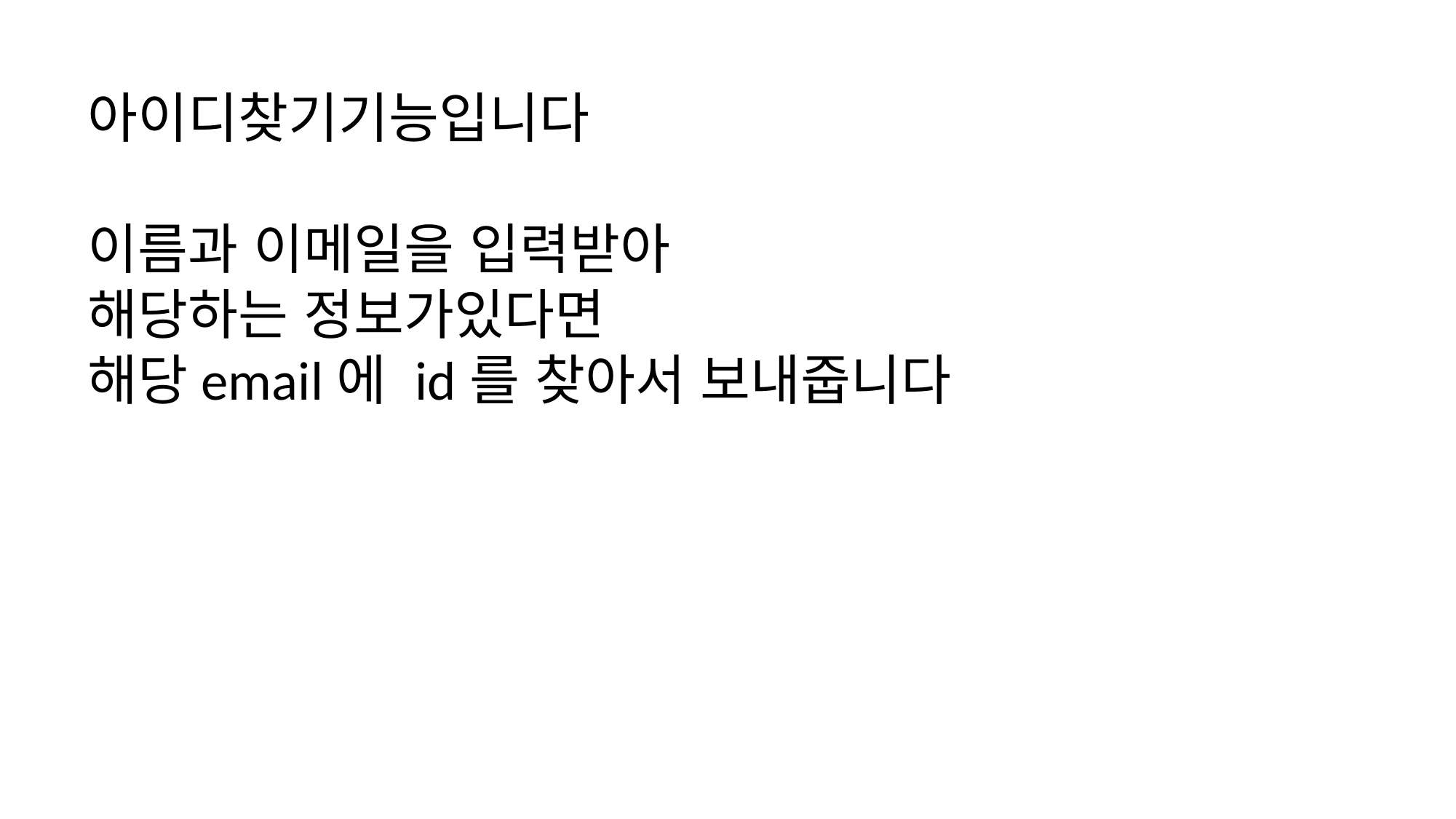

아이디찾기기능입니다

이름과 이메일을 입력받아
해당하는 정보가있다면
해당email에 id를 찾아서 보내줍니다